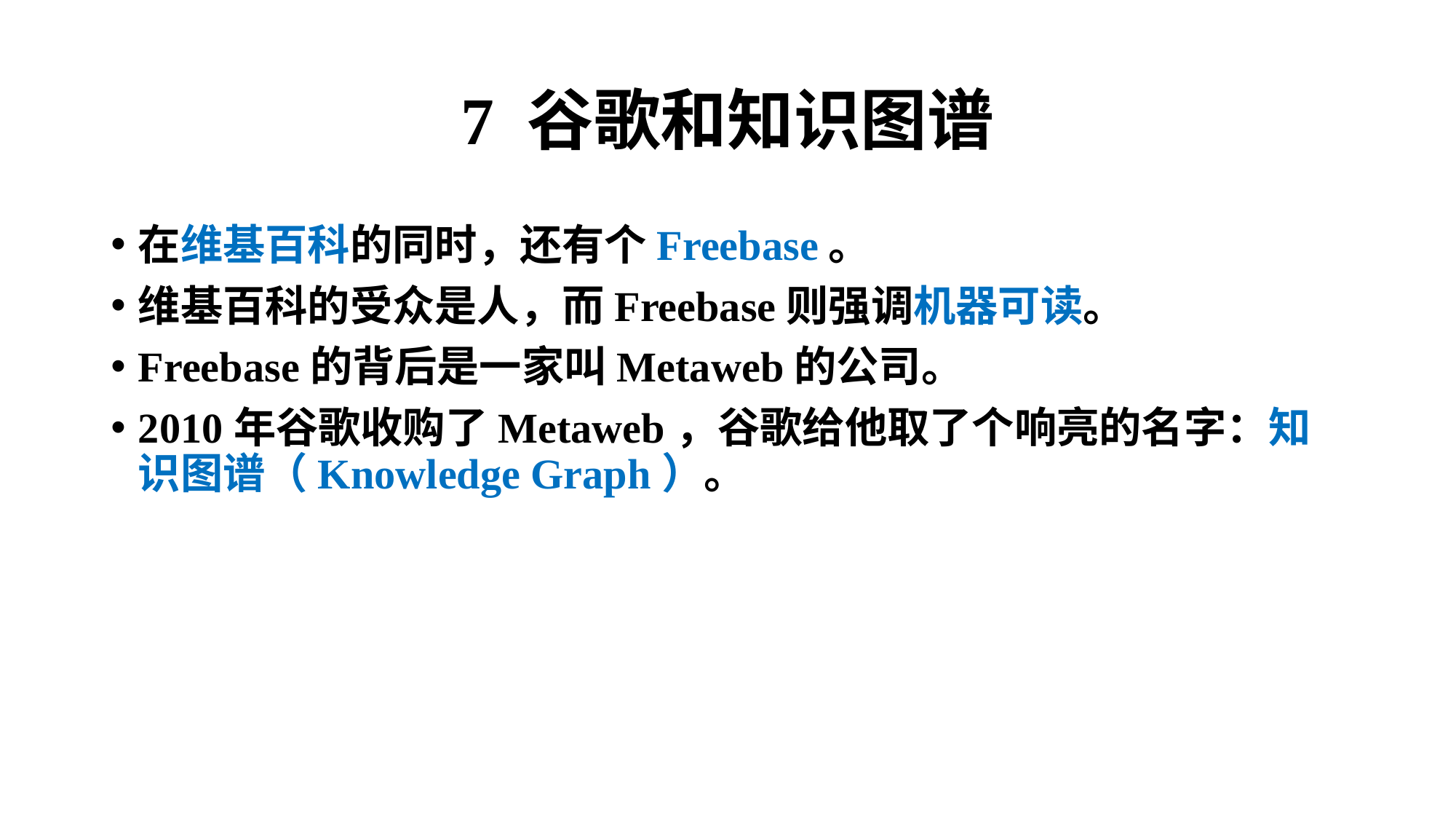

# 7 谷歌和知识图谱
在维基百科的同时，还有个Freebase。
维基百科的受众是人，而Freebase则强调机器可读。
Freebase的背后是一家叫Metaweb的公司。
2010年谷歌收购了Metaweb，谷歌给他取了个响亮的名字：知识图谱（Knowledge Graph）。